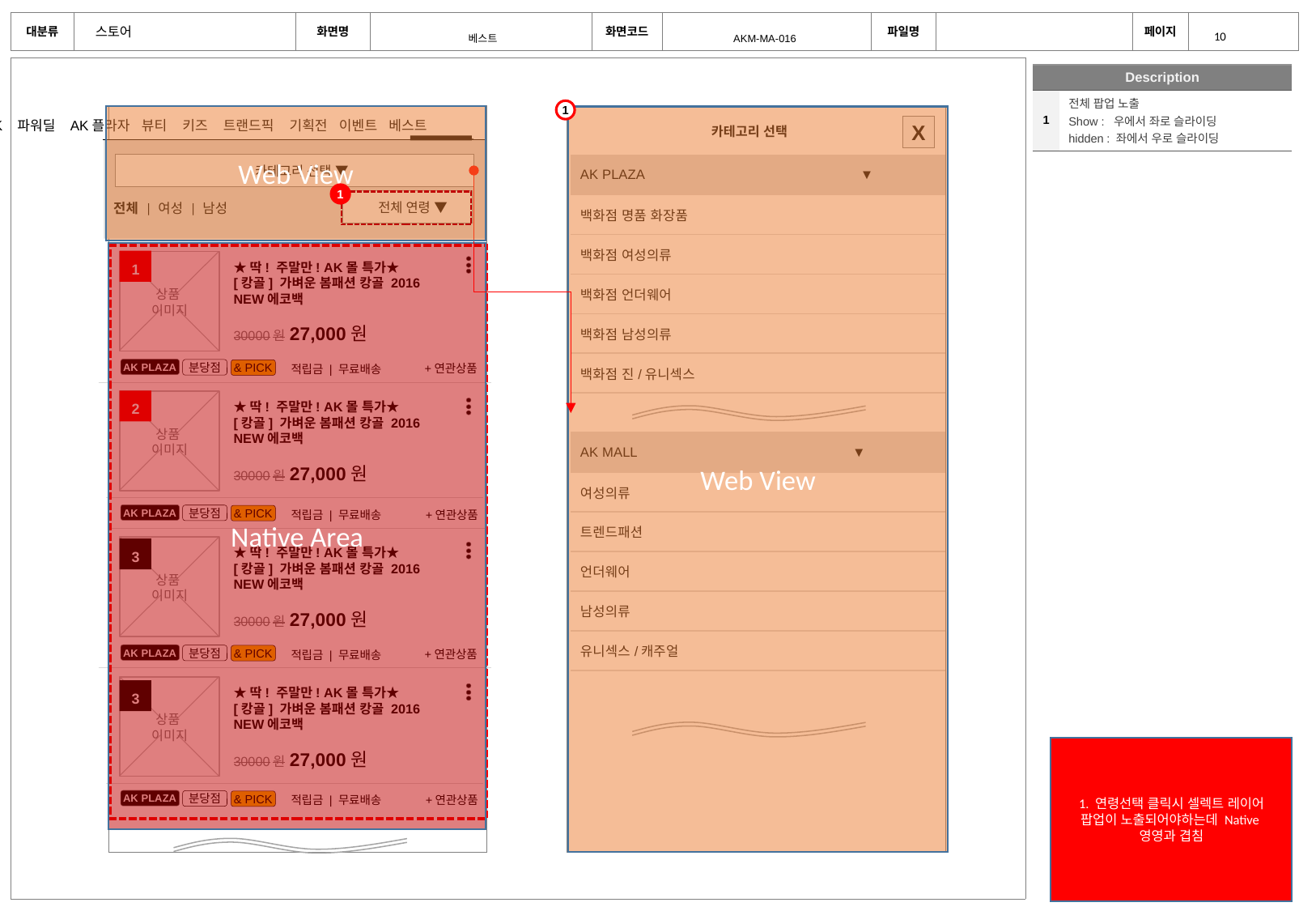

베스트
AKM-MA-016
| Description |  |
| --- | --- |
| 1 | 전체 팝업 노출 Show : 우에서 좌로 슬라이딩 hidden : 좌에서 우로 슬라이딩 |
1

Web View
Web View
AK   파워딜   AK플라자   뷰티    키즈    트랜드픽    기획전   이벤트   베스트
X
카테고리 선택

   카테고리 선택 ▼
| AK PLAZA ▼ |
| --- |
| 백화점 명품 화장품 |
| 백화점 여성의류 |
| 백화점 언더웨어 |
| 백화점 남성의류 |
| 백화점 진/유니섹스 |
|  |
| AK MALL ▼ |
| 여성의류 |
| 트렌드패션 |
| 언더웨어 |
| 남성의류 |
| 유니섹스/캐주얼 |
1
  전체 연령 ▼

전체 | 여성 | 남성
Native Area

상품
이미지
★딱! 주말만! AK몰 특가★
[캉골] 가벼운 봄패션 캉골 2016 NEW에코백

30000원   27,000원

+연관상품
적립금 | 무료배송
AK PLAZA
분당점
& PICK

상품
이미지
★딱! 주말만! AK몰 특가★
[캉골] 가벼운 봄패션 캉골 2016 NEW에코백

30000원   27,000원

+연관상품
적립금 | 무료배송
AK PLAZA
분당점
& PICK

1
2

상품
이미지
★딱! 주말만! AK몰 특가★
[캉골] 가벼운 봄패션 캉골 2016 NEW에코백

30000원   27,000원

+연관상품
적립금 | 무료배송
AK PLAZA
분당점
& PICK

상품
이미지
★딱! 주말만! AK몰 특가★
[캉골] 가벼운 봄패션 캉골 2016 NEW에코백

30000원   27,000원

+연관상품
적립금 | 무료배송
AK PLAZA
분당점
& PICK
3
3

1. 연령선택 클릭시 셀렉트 레이어 팝업이 노출되어야하는데 Native영영과 겹침